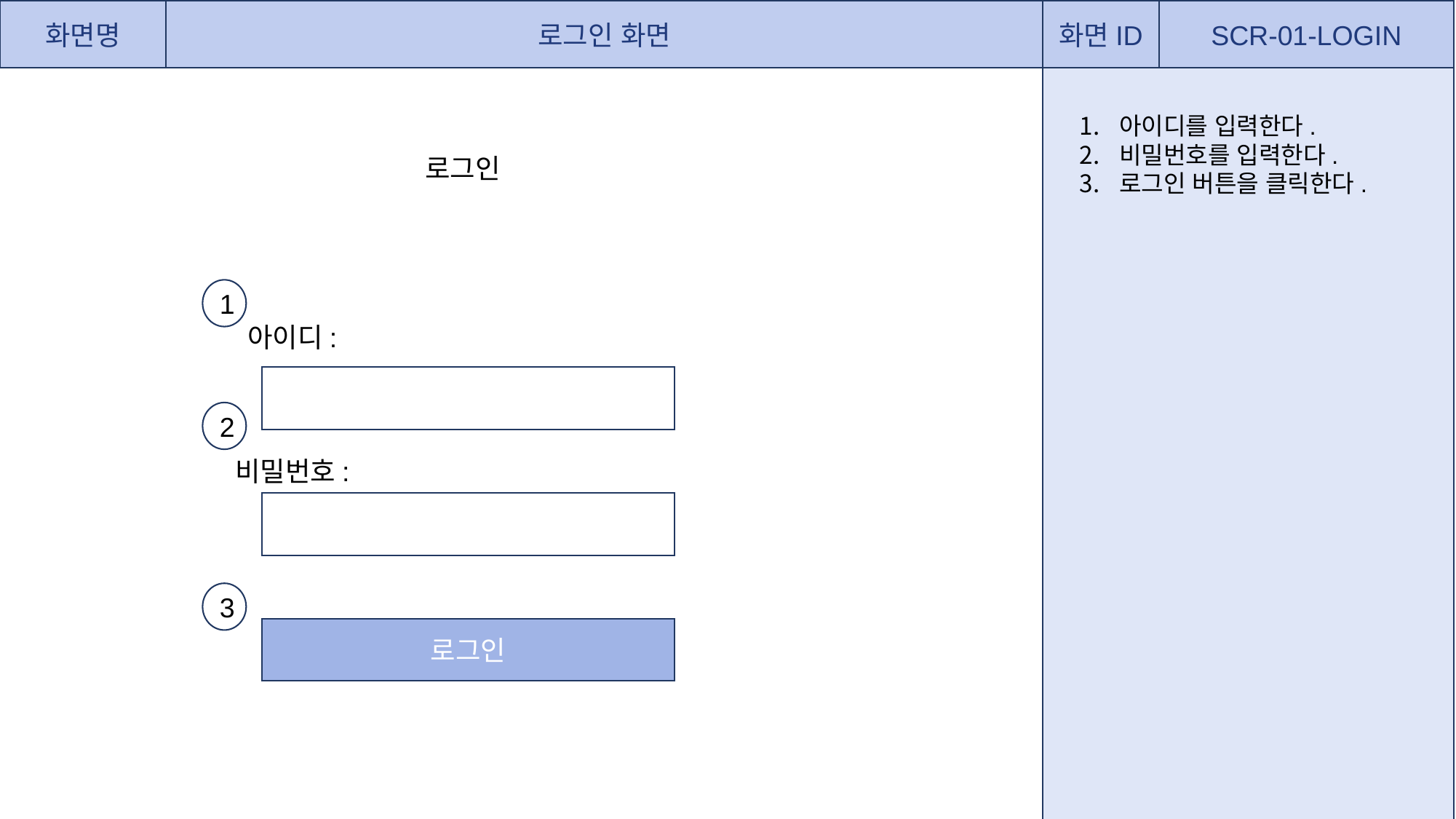

화면명
로그인 화면
화면ID

SCR-01-LOGIN
아이디를 입력한다.
비밀번호를 입력한다.
로그인 버튼을 클릭한다.
로그인
1
아이디:

2
비밀번호:

3
로그인